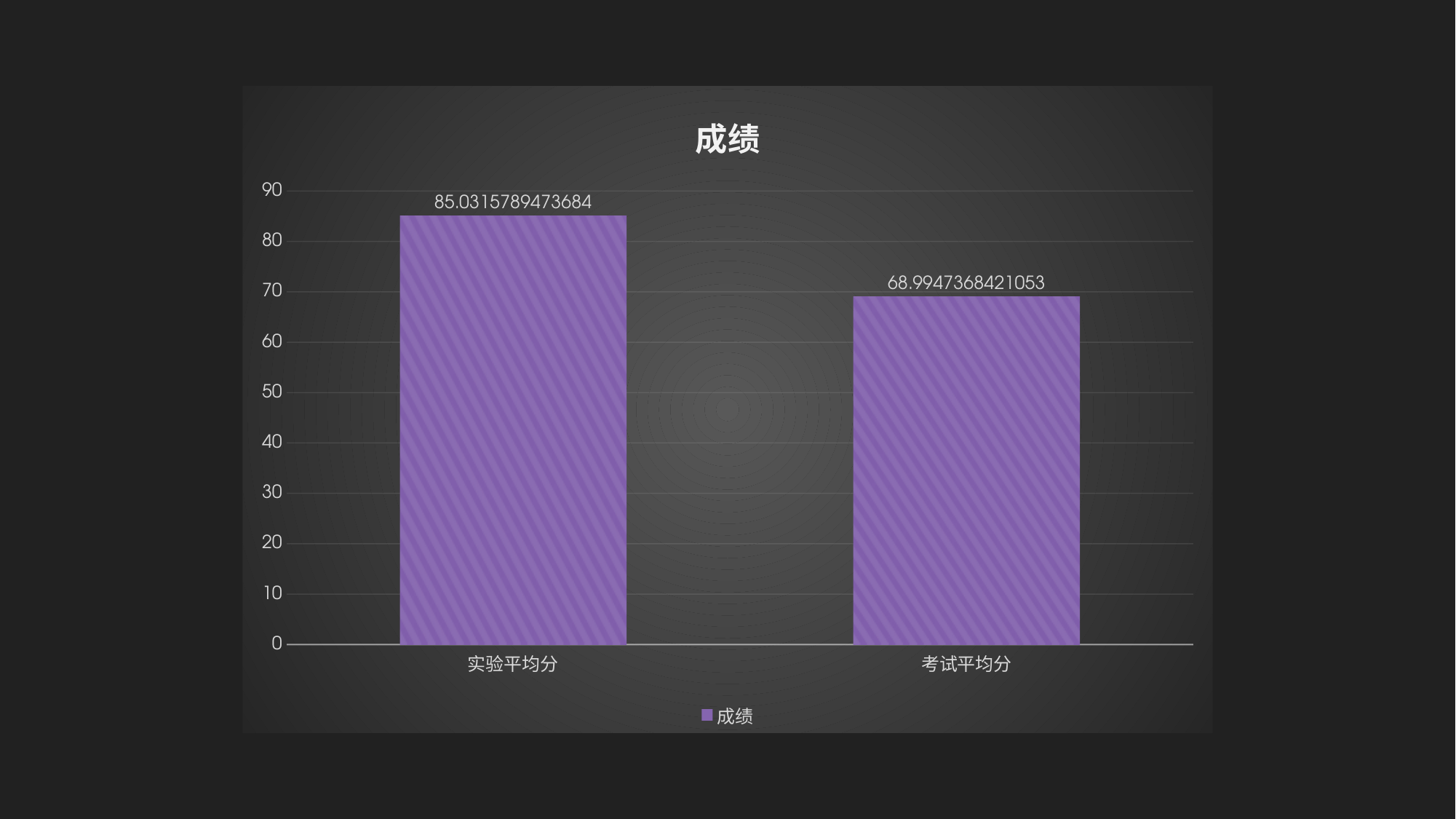

### Chart:

| Category | 成绩 |
|---|---|
| 实验平均分 | 85.03157894736842 |
| 考试平均分 | 68.99473684210527 |